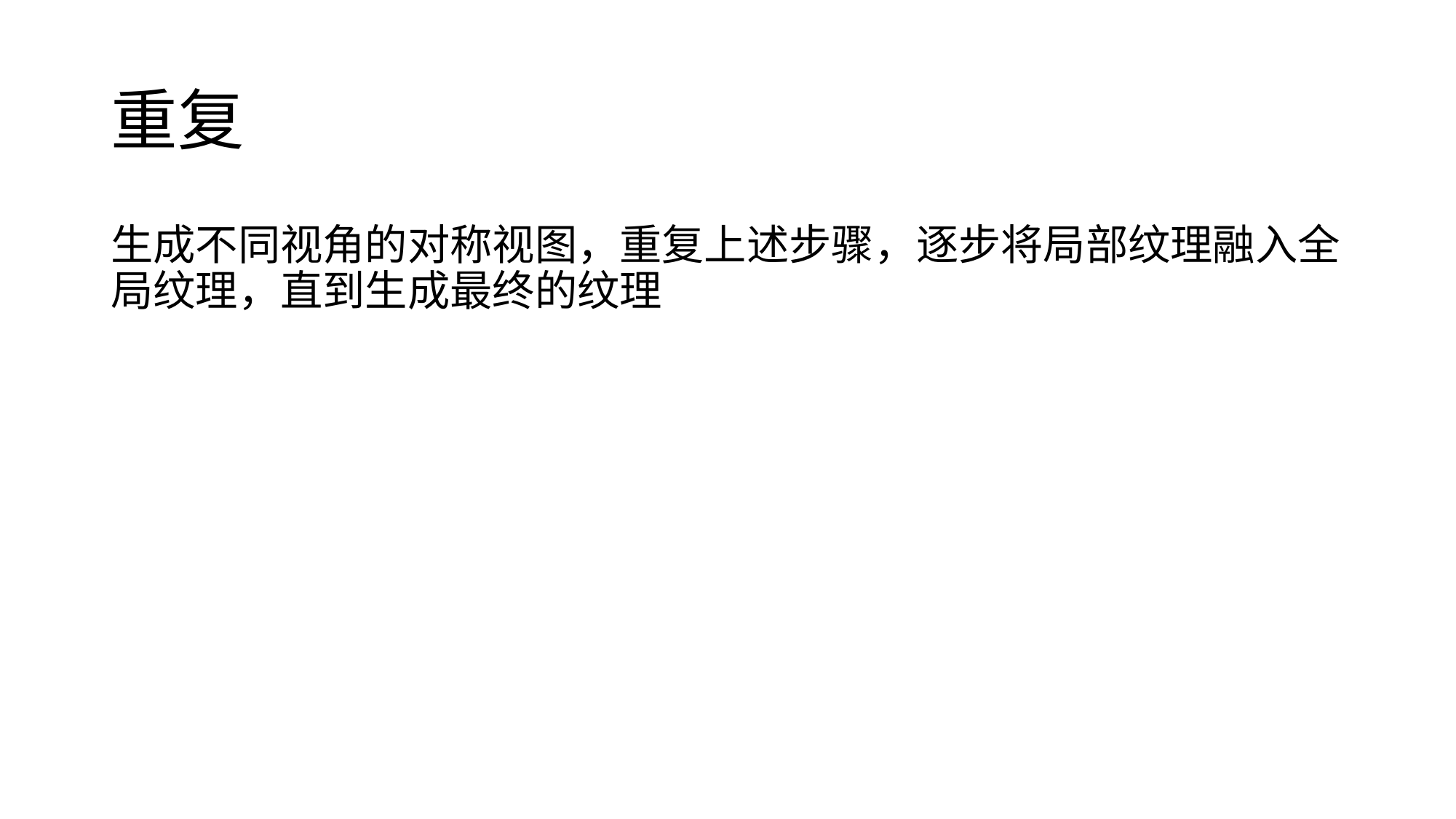

# 重复
生成不同视角的对称视图，重复上述步骤，逐步将局部纹理融入全局纹理，直到生成最终的纹理